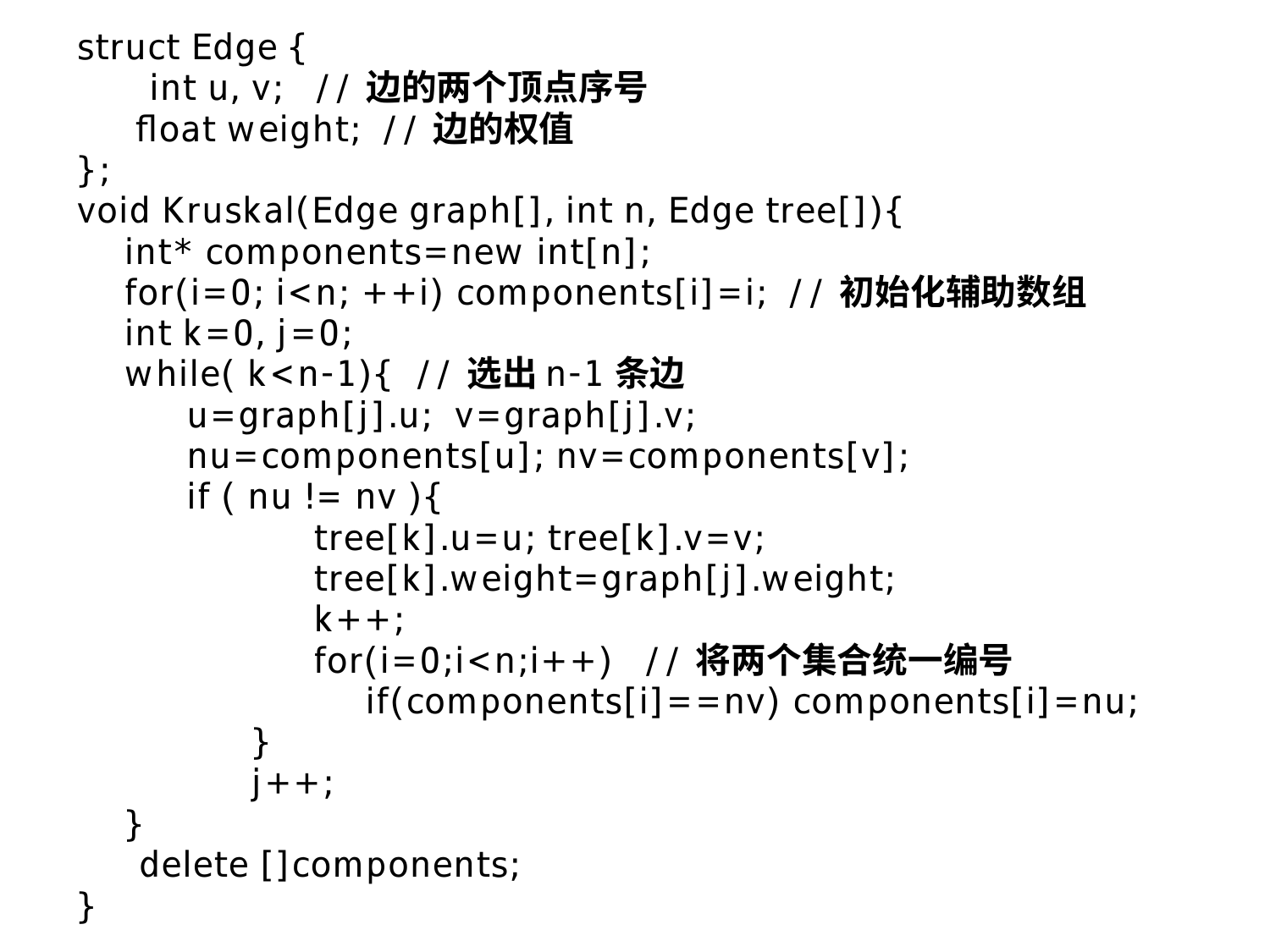

struct Edge {
       int u, v;   //边的两个顶点序号
	 float weight;  //边的权值
};
void Kruskal(Edge graph[], int n, Edge tree[]){
	int* components=new int[n];
	for(i=0; i<n; ++i) components[i]=i;  //初始化辅助数组
	int k=0, j=0;
	while( k<n-1){  //选出n-1条边
	      u=graph[j].u;  v=graph[j].v;
	      nu=components[u]; nv=components[v];
	      if ( nu != nv ){
		      tree[k].u=u; tree[k].v=v;
		      tree[k].weight=graph[j].weight;
		      k++;
		      for(i=0;i<n;i++)   //将两个集合统一编号
		           if(components[i]==nv) components[i]=nu;
		}
		j++;
	}
      delete []components;
}